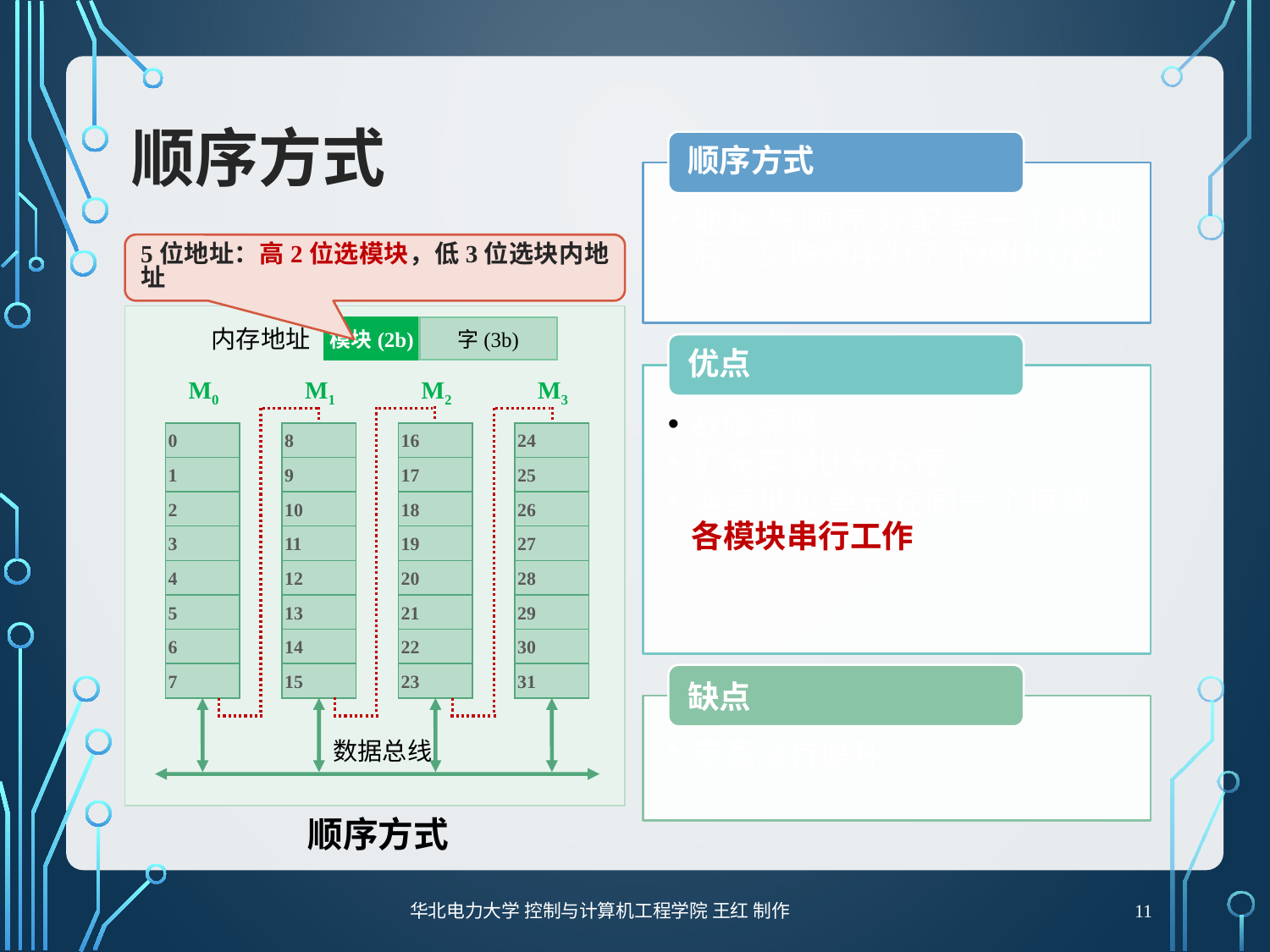

# 顺序方式
地址按顺序分配给一个模块后，又按顺序为下个模块分配
顺序方式
故障隔离
扩充容量比较方便
连续地址单元在同一个模块，各模块串行工作
优点
带宽没有提升
缺点
5位地址：高2位选模块，低3位选块内地址

内存地址
模块(2b)
字(3b)
M0
M1
M2
M3
0
8
16
24

1

9

17

25

2

10

18

26

3

11

19

27

4

12

20

28

5

13

21

29
6
14
22
30
7
15
23
31

数据总线

 顺序方式
11
华北电力大学 控制与计算机工程学院 王红 制作